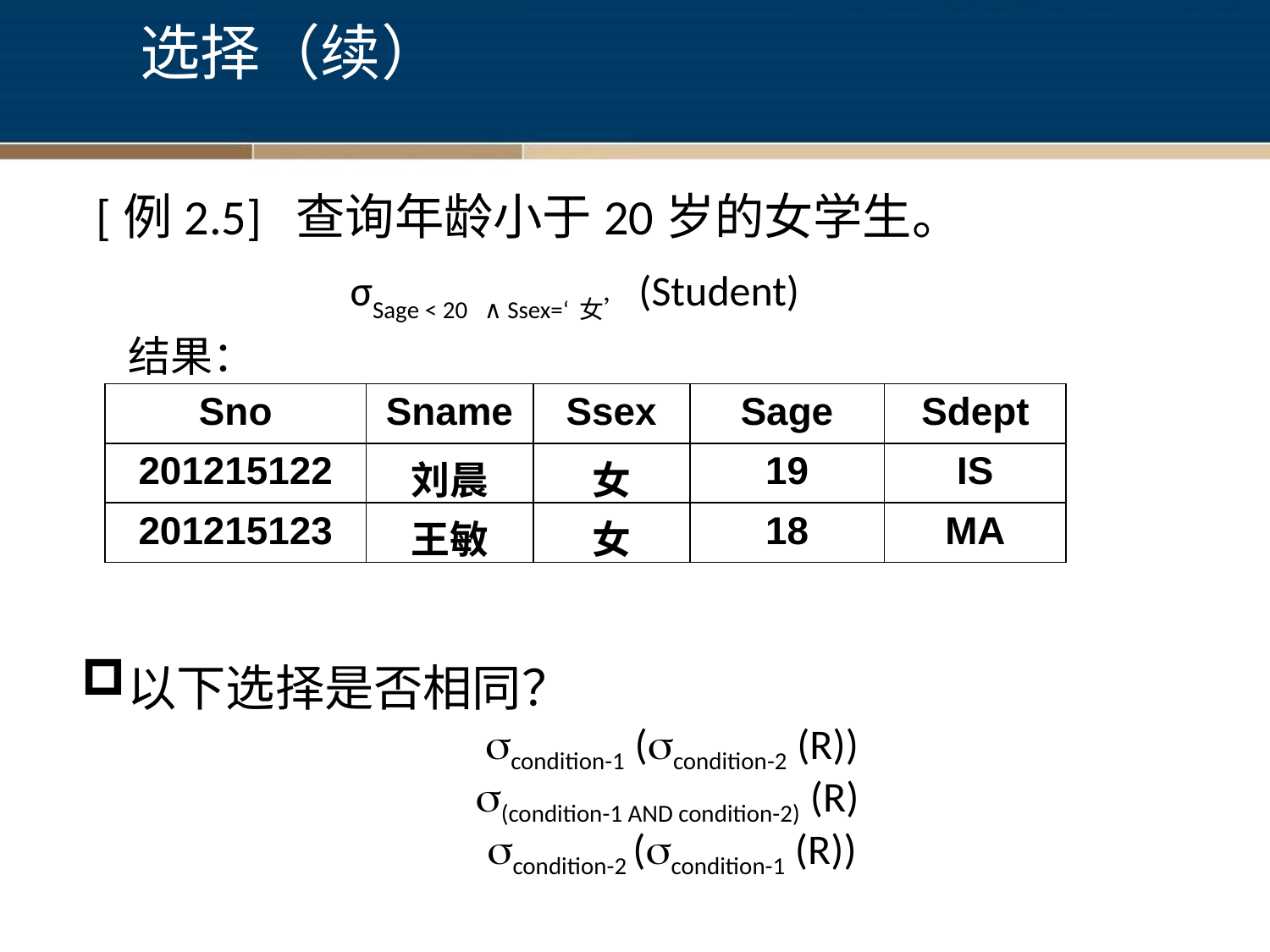

# 选择（续）
[例2.5]  查询年龄小于20岁的女学生。
    	          σSage < 20   ∧ Ssex=‘女’(Student)
	结果：
| Sno | Sname | Ssex | Sage | Sdept |
| --- | --- | --- | --- | --- |
| 201215122 | 刘晨 | 女 | 19 | IS |
| 201215123 | 王敏 | 女 | 18 | MA |
以下选择是否相同？
σcondition-1 (σcondition-2 (R))
σ(condition-1 AND condition-2) (R)
σcondition-2 (σcondition-1 (R))